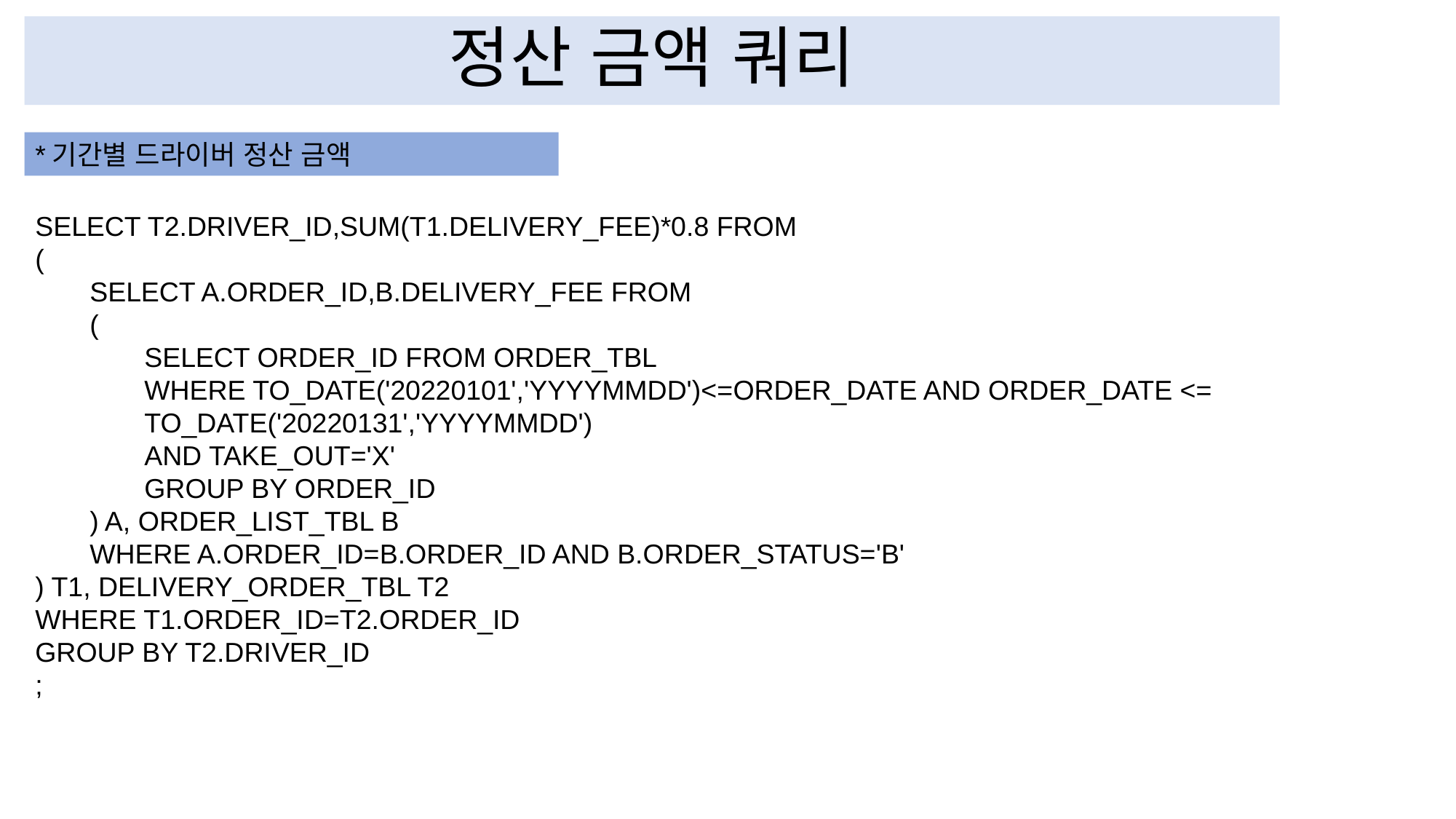

# 정산 금액 쿼리
*기간별 드라이버 정산 금액
SELECT T2.DRIVER_ID,SUM(T1.DELIVERY_FEE)*0.8 FROM
(
SELECT A.ORDER_ID,B.DELIVERY_FEE FROM
(
SELECT ORDER_ID FROM ORDER_TBL
WHERE TO_DATE('20220101','YYYYMMDD')<=ORDER_DATE AND ORDER_DATE <= TO_DATE('20220131','YYYYMMDD')
AND TAKE_OUT='X'
GROUP BY ORDER_ID
) A, ORDER_LIST_TBL B
WHERE A.ORDER_ID=B.ORDER_ID AND B.ORDER_STATUS='B'
) T1, DELIVERY_ORDER_TBL T2
WHERE T1.ORDER_ID=T2.ORDER_ID
GROUP BY T2.DRIVER_ID
;